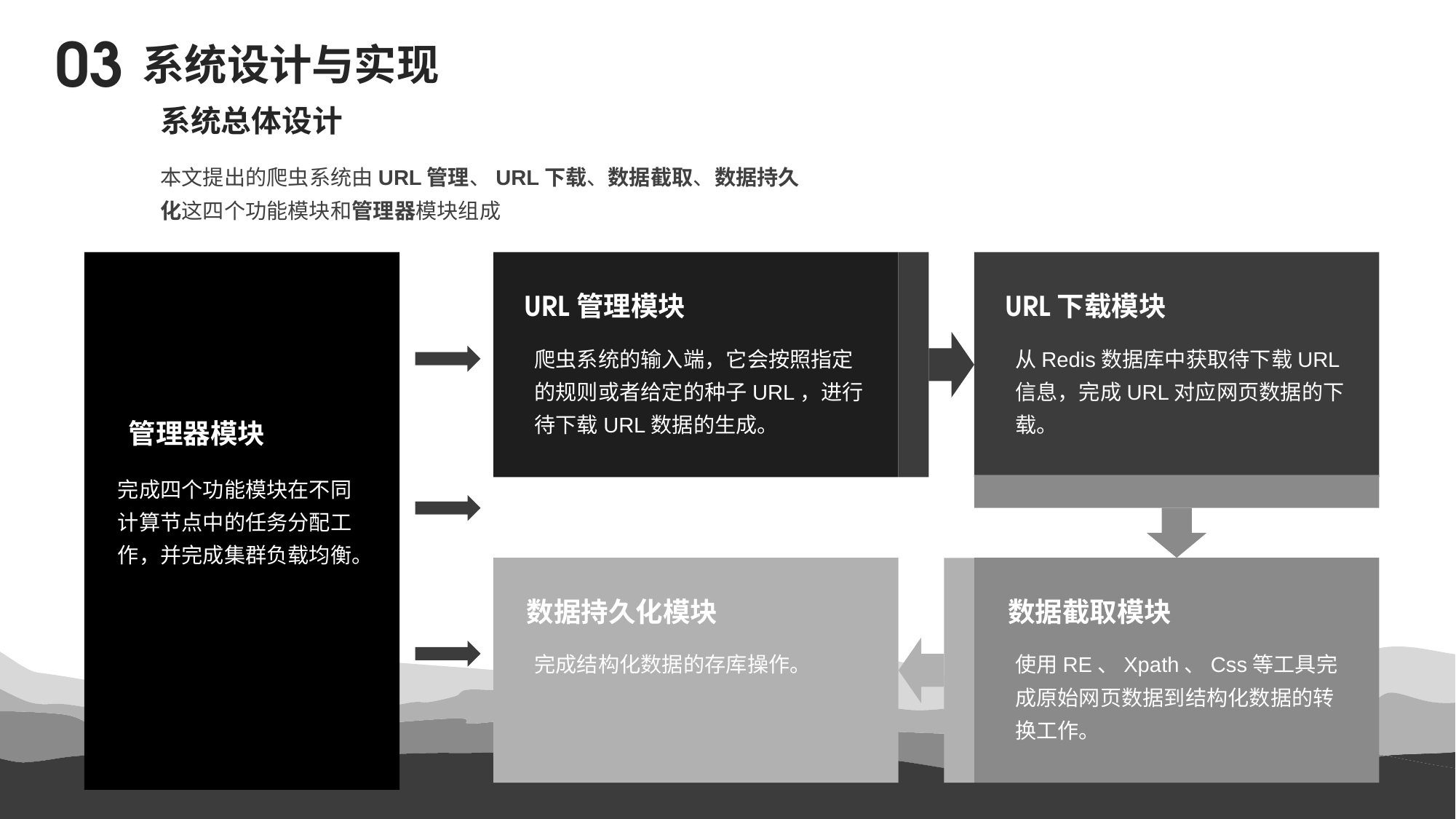

03
系统设计与实现
系统总体设计

本文提出的爬虫系统由URL管理、URL下载、数据截取、数据持久化这四个功能模块和管理器模块组成

URL管理模块
爬虫系统的输入端，它会按照指定的规则或者给定的种子URL，进行待下载URL数据的生成。

URL下载模块
从Redis数据库中获取待下载URL信息，完成URL对应网页数据的下载。

数据持久化模块
完成结构化数据的存库操作。

数据截取模块
使用RE、Xpath、Css等工具完成原始网页数据到结构化数据的转换工作。

管理器模块
完成四个功能模块在不同计算节点中的任务分配工作，并完成集群负载均衡。